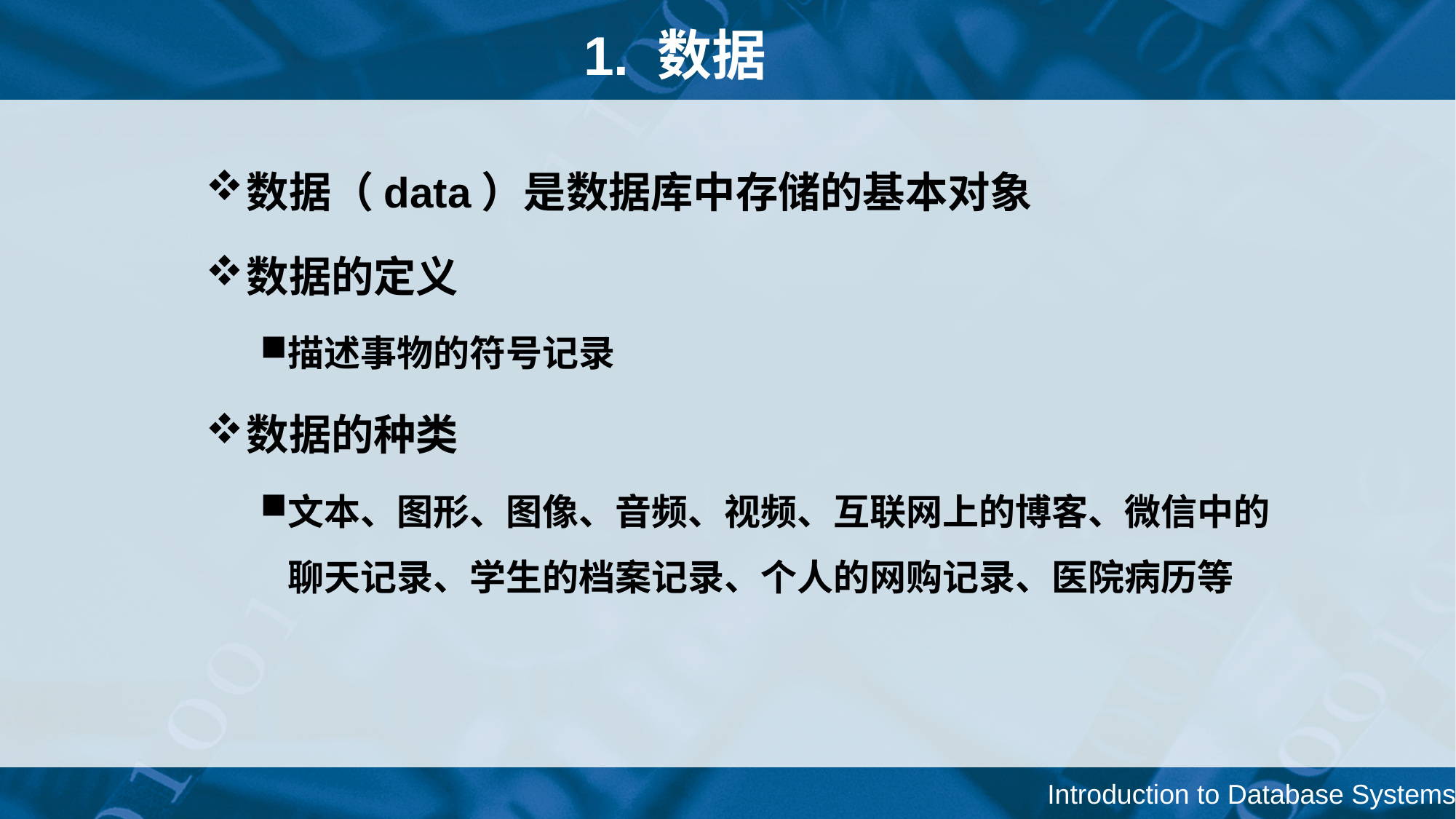

# 1. 数据
数据（data）是数据库中存储的基本对象
数据的定义
描述事物的符号记录
数据的种类
文本、图形、图像、音频、视频、互联网上的博客、微信中的聊天记录、学生的档案记录、个人的网购记录、医院病历等